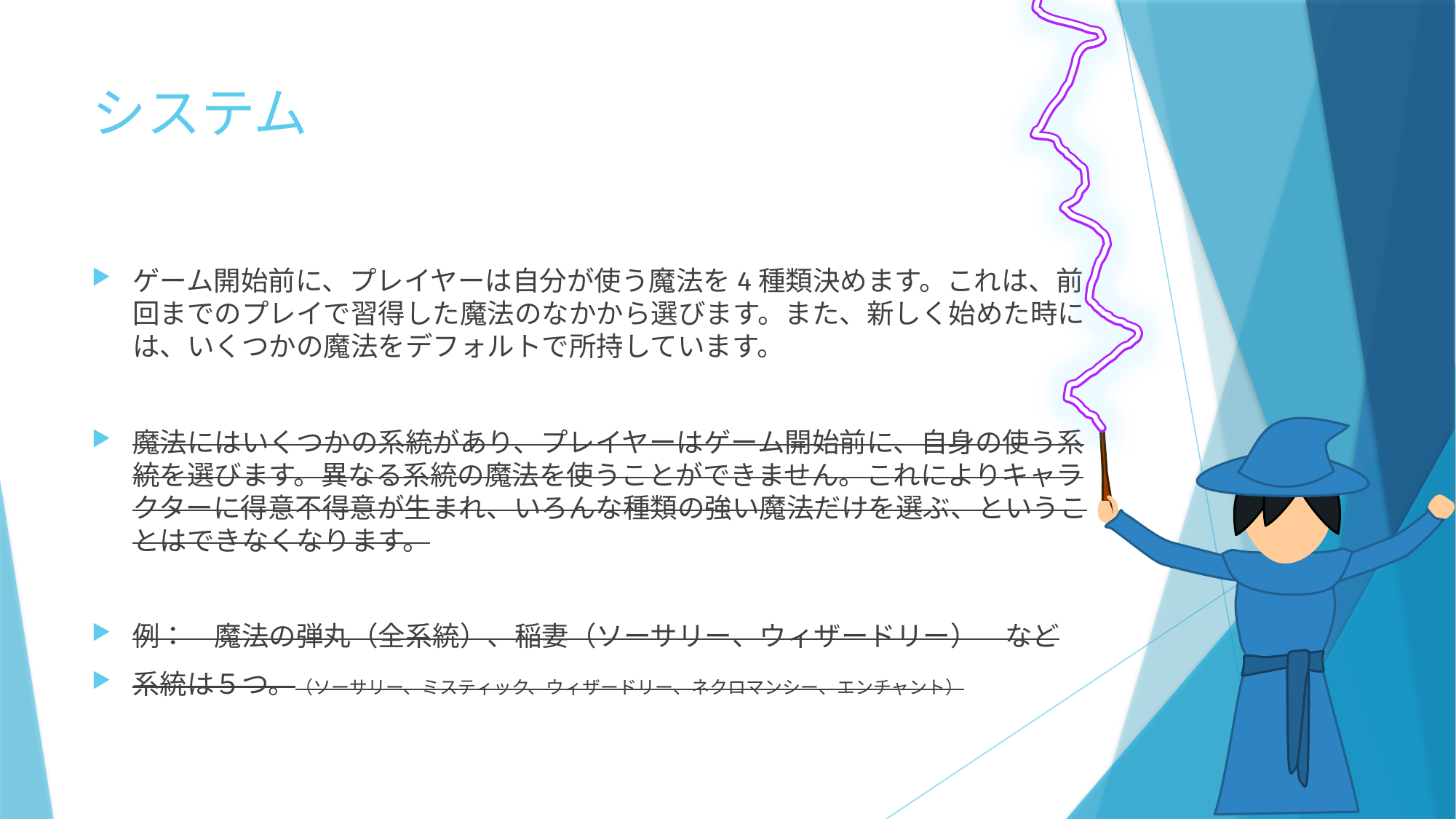

# システム
ゲーム開始前に、プレイヤーは自分が使う魔法を4種類決めます。これは、前回までのプレイで習得した魔法のなかから選びます。また、新しく始めた時には、いくつかの魔法をデフォルトで所持しています。

魔法にはいくつかの系統があり、プレイヤーはゲーム開始前に、自身の使う系統を選びます。異なる系統の魔法を使うことができません。これによりキャラクターに得意不得意が生まれ、いろんな種類の強い魔法だけを選ぶ、ということはできなくなります。

例：　魔法の弾丸（全系統）、稲妻（ソーサリー、ウィザードリー）　など
系統は５つ。（ソーサリー、ミスティック、ウィザードリー、ネクロマンシー、エンチャント）